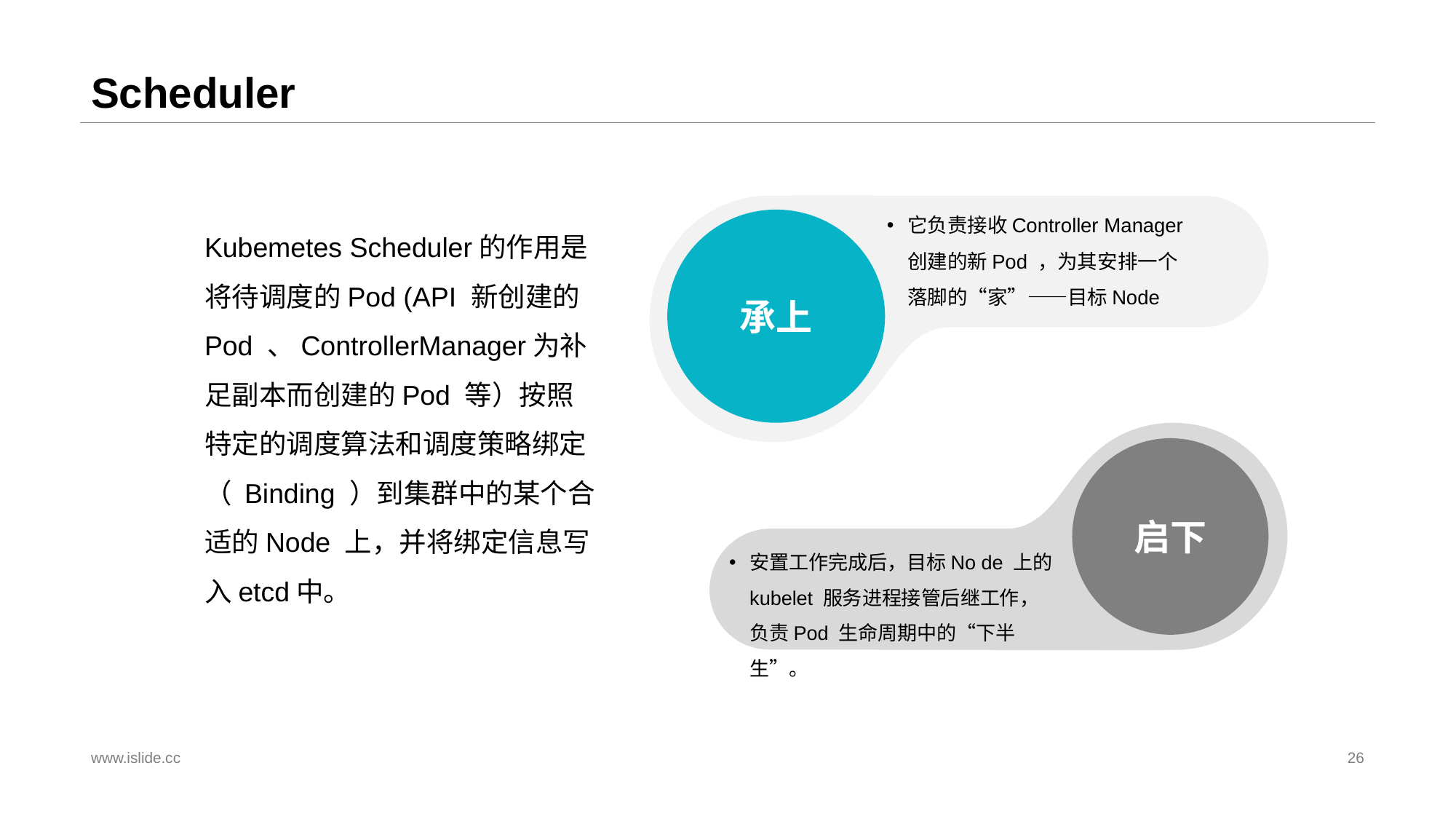

# Scheduler

它负责接收Controller Manager 创建的新Pod ，为其安排一个落脚的“家”——目标Node
Kubemetes Scheduler的作用是将待调度的Pod (API 新创建的Pod 、ControllerManager为补足副本而创建的Pod 等）按照特定的调度算法和调度策略绑定（ Binding ）到集群中的某个合适的Node 上，并将绑定信息写入etcd中。
承上

启下
安置工作完成后，目标No de 上的kubelet 服务进程接管后继工作，负责Pod 生命周期中的“下半生”。
www.islide.cc
26